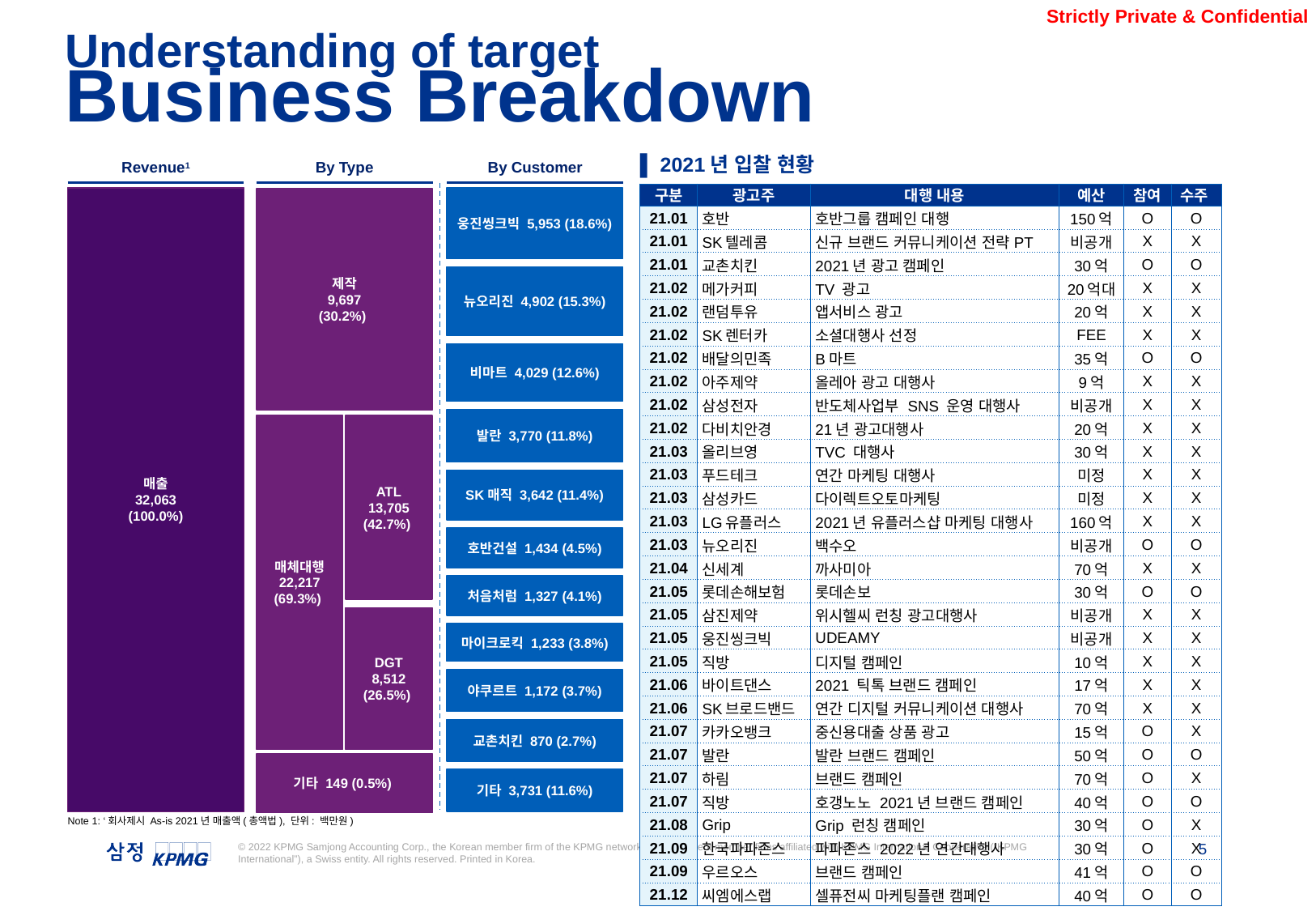

Understanding of target
Business Breakdown
▌ 2021년 입찰 현황
Revenue1
By Type
By Customer
| 구분 | 광고주 | 대행 내용 | 예산 | 참여 | 수주 |
| --- | --- | --- | --- | --- | --- |
| 21.01 | 호반 | 호반그룹 캠페인 대행 | 150억 | O | O |
| 21.01 | SK텔레콤 | 신규 브랜드 커뮤니케이션 전략PT | 비공개 | X | X |
| 21.01 | 교촌치킨 | 2021년 광고 캠페인 | 30억 | O | O |
| 21.02 | 메가커피 | TV 광고 | 20억대 | X | X |
| 21.02 | 랜덤투유 | 앱서비스 광고 | 20억 | X | X |
| 21.02 | SK렌터카 | 소셜대행사 선정 | FEE | X | X |
| 21.02 | 배달의민족 | B마트 | 35억 | O | O |
| 21.02 | 아주제약 | 올레아 광고 대행사 | 9억 | X | X |
| 21.02 | 삼성전자 | 반도체사업부 SNS 운영 대행사 | 비공개 | X | X |
| 21.02 | 다비치안경 | 21년 광고대행사 | 20억 | X | X |
| 21.03 | 올리브영 | TVC 대행사 | 30억 | X | X |
| 21.03 | 푸드테크 | 연간 마케팅 대행사 | 미정 | X | X |
| 21.03 | 삼성카드 | 다이렉트오토마케팅 | 미정 | X | X |
| 21.03 | LG유플러스 | 2021년 유플러스샵 마케팅 대행사 | 160억 | X | X |
| 21.03 | 뉴오리진 | 백수오 | 비공개 | O | O |
| 21.04 | 신세계 | 까사미아 | 70억 | X | X |
| 21.05 | 롯데손해보험 | 롯데손보 | 30억 | O | O |
| 21.05 | 삼진제약 | 위시헬씨 런칭 광고대행사 | 비공개 | X | X |
| 21.05 | 웅진씽크빅 | UDEAMY | 비공개 | X | X |
| 21.05 | 직방 | 디지털 캠페인 | 10억 | X | X |
| 21.06 | 바이트댄스 | 2021 틱톡 브랜드 캠페인 | 17억 | X | X |
| 21.06 | SK브로드밴드 | 연간 디지털 커뮤니케이션 대행사 | 70억 | X | X |
| 21.07 | 카카오뱅크 | 중신용대출 상품 광고 | 15억 | O | X |
| 21.07 | 발란 | 발란 브랜드 캠페인 | 50억 | O | O |
| 21.07 | 하림 | 브랜드 캠페인 | 70억 | O | X |
| 21.07 | 직방 | 호갱노노 2021년 브랜드 캠페인 | 40억 | O | O |
| 21.08 | Grip | Grip 런칭 캠페인 | 30억 | O | X |
| 21.09 | 한국파파존스 | 파파존스 2022년 연간대행사 | 30억 | O | X |
| 21.09 | 우르오스 | 브랜드 캠페인 | 41억 | O | O |
| 21.12 | 씨엠에스랩 | 셀퓨전씨 마케팅플랜 캠페인 | 40억 | O | O |
매출
32,063
(100.0%)
웅진씽크빅 5,953 (18.6%)
제작
9,697
(30.2%)
뉴오리진 4,902 (15.3%)
비마트 4,029 (12.6%)
발란 3,770 (11.8%)
매체대행
22,217
(69.3%)
ATL
13,705
(42.7%)
SK매직 3,642 (11.4%)
호반건설 1,434 (4.5%)
처음처럼 1,327 (4.1%)
DGT
8,512
(26.5%)
마이크로킥 1,233 (3.8%)
야쿠르트 1,172 (3.7%)
교촌치킨 870 (2.7%)
기타 149 (0.5%)
기타 3,731 (11.6%)
Note 1: ‘회사제시 As-is 2021년 매출액(총액법), 단위: 백만원)